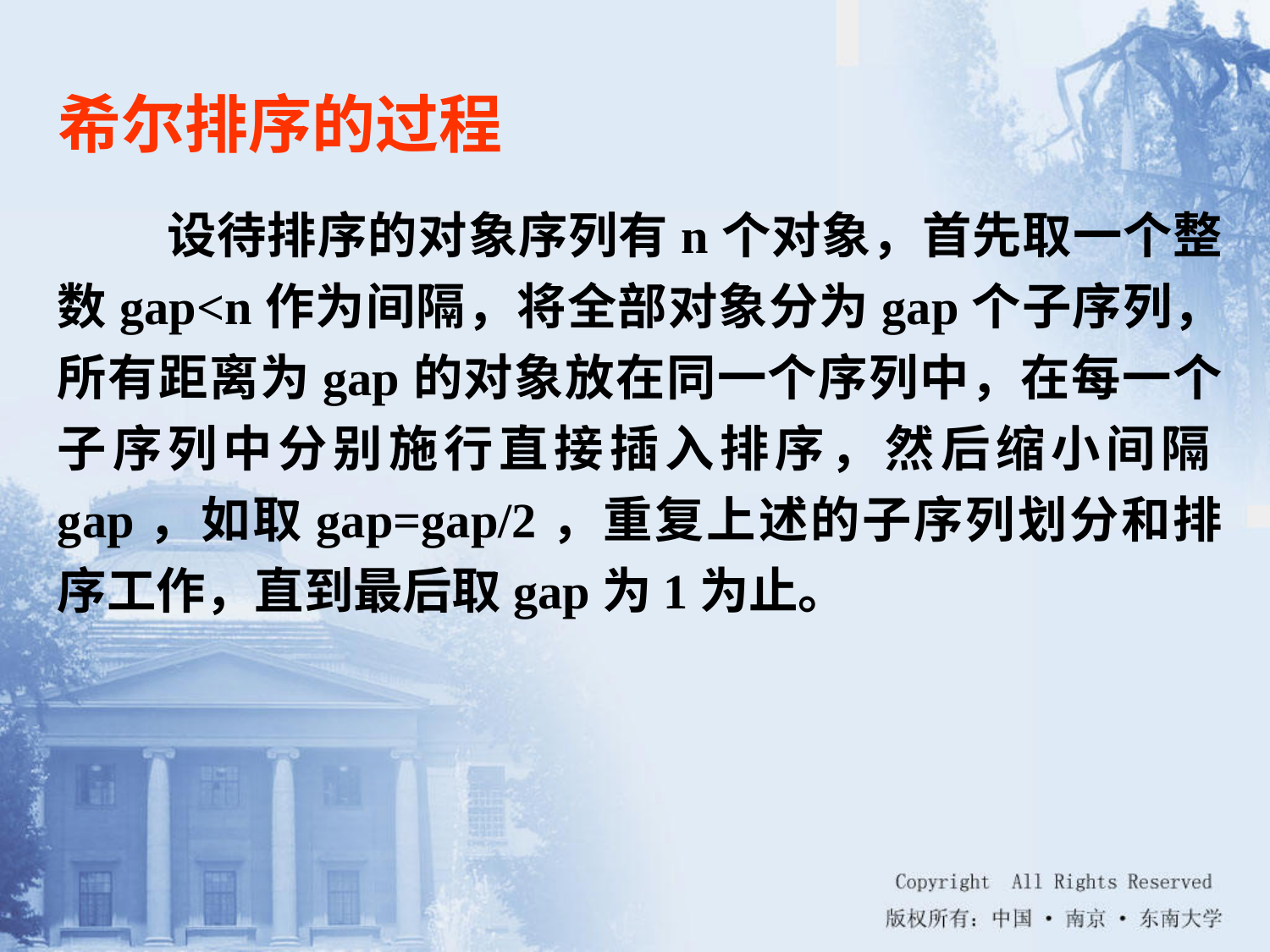

# 希尔排序的过程
        设待排序的对象序列有n个对象，首先取一个整数gap<n作为间隔，将全部对象分为gap个子序列，所有距离为gap的对象放在同一个序列中，在每一个子序列中分别施行直接插入排序，然后缩小间隔gap，如取gap=gap/2，重复上述的子序列划分和排序工作，直到最后取gap为1为止。